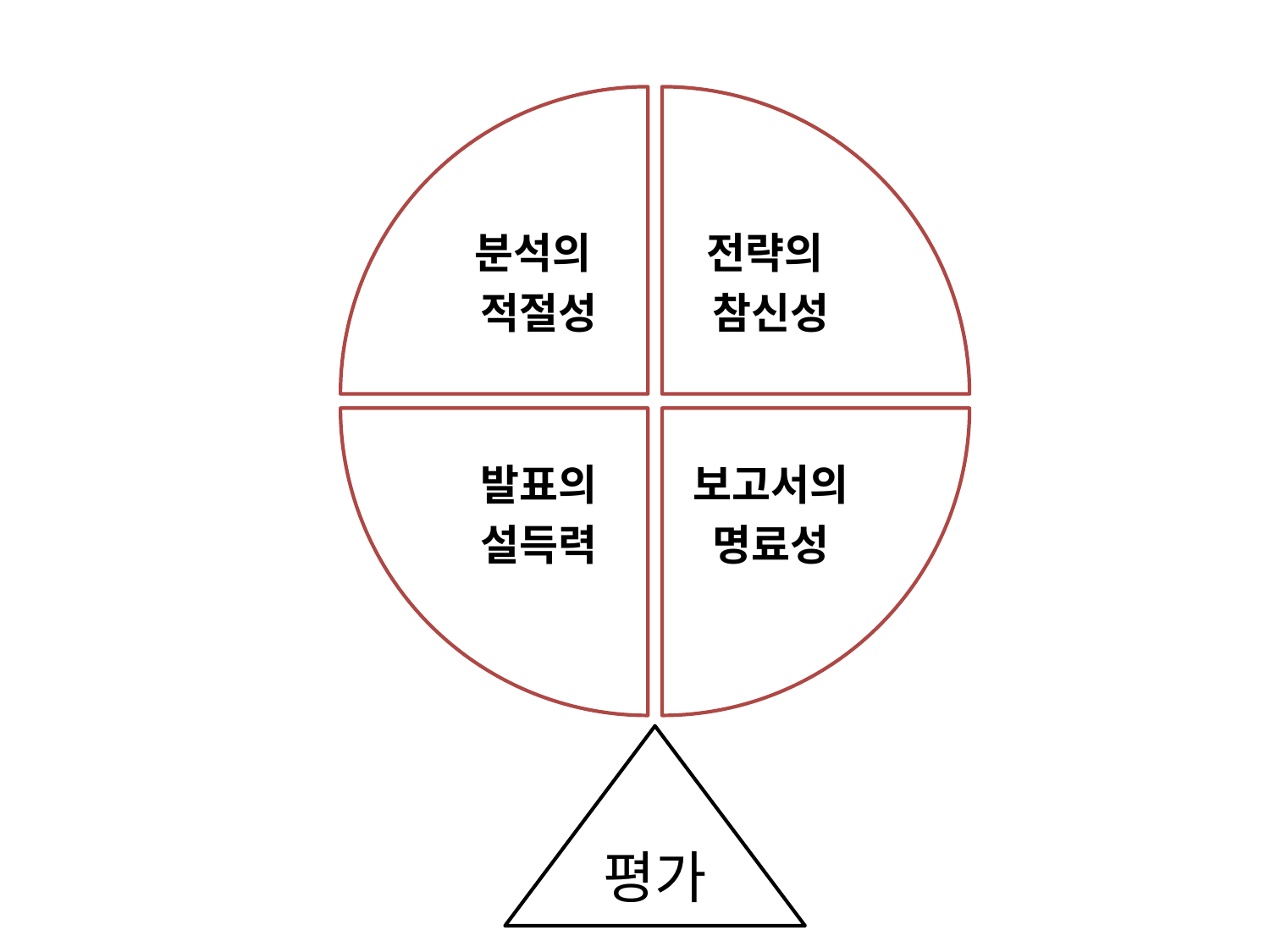

분석의
적절성
전략의
참신성
보고서의
명료성
발표의
설득력
평가